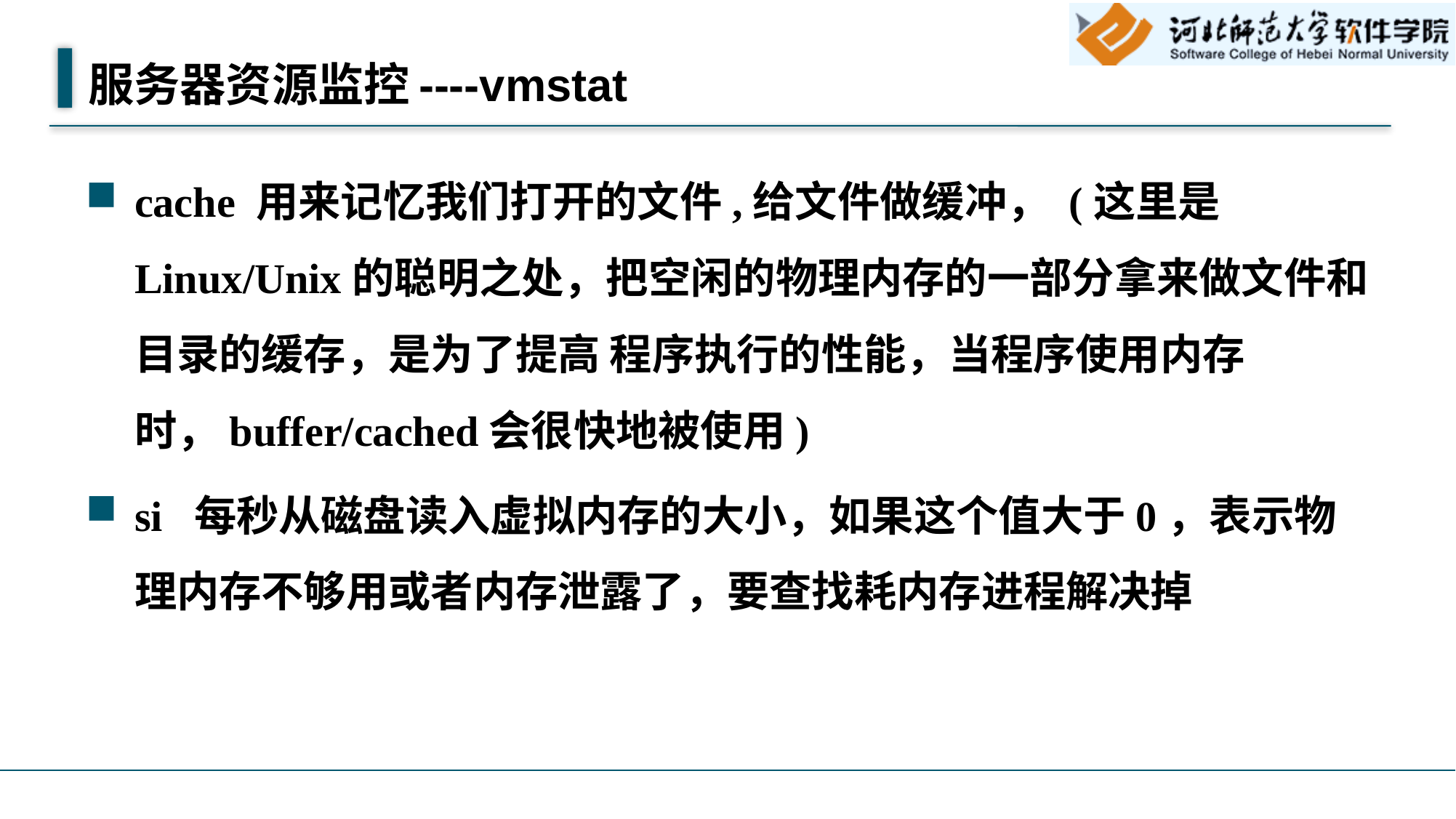

# 服务器资源监控----vmstat
cache 用来记忆我们打开的文件,给文件做缓冲， (这里是Linux/Unix的聪明之处，把空闲的物理内存的一部分拿来做文件和目录的缓存，是为了提高 程序执行的性能，当程序使用内存时，buffer/cached会很快地被使用)
si  每秒从磁盘读入虚拟内存的大小，如果这个值大于0，表示物理内存不够用或者内存泄露了，要查找耗内存进程解决掉